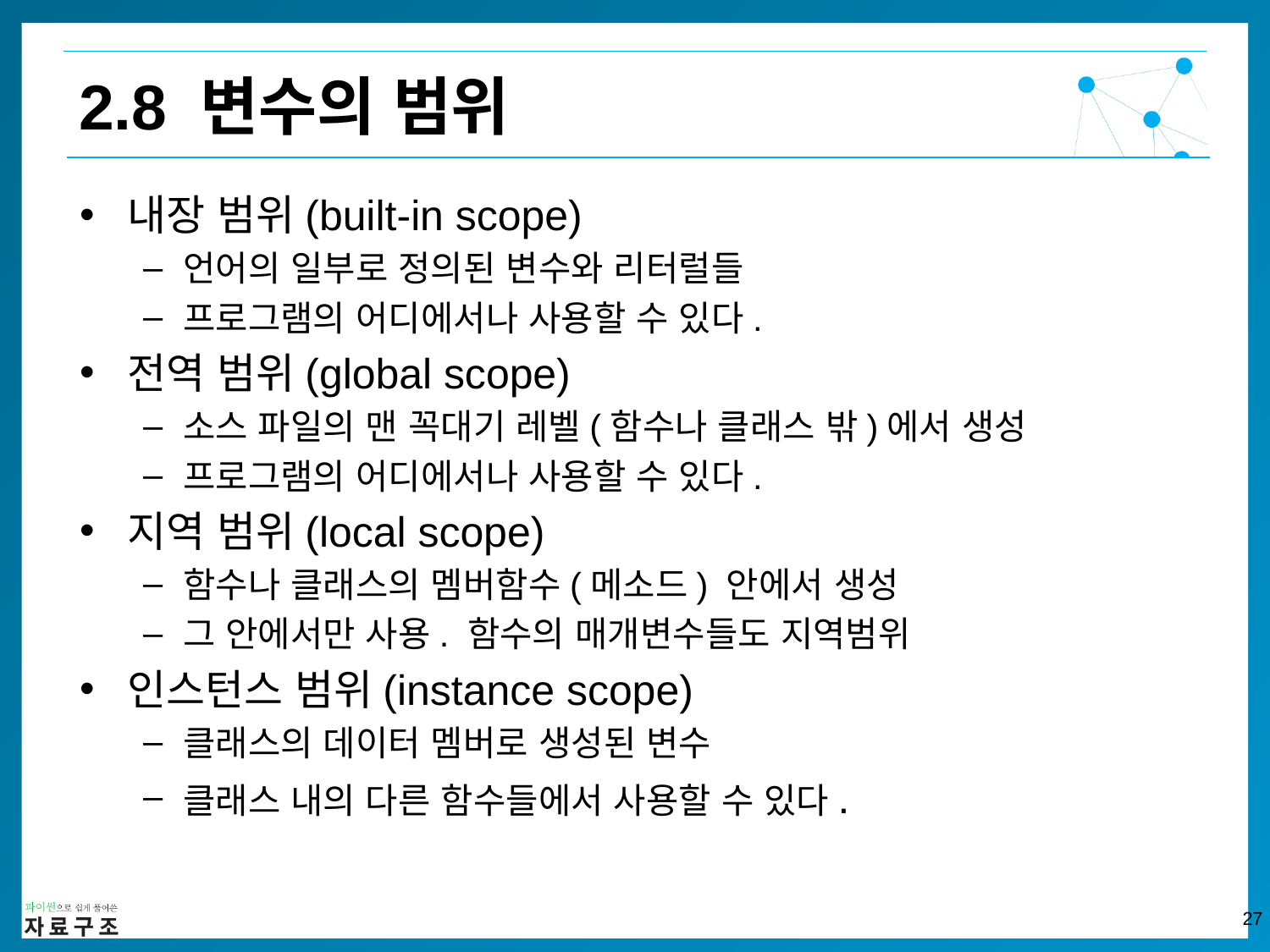

2.8 변수의 범위
내장 범위(built-in scope)
언어의 일부로 정의된 변수와 리터럴들
프로그램의 어디에서나 사용할 수 있다.
전역 범위(global scope)
소스 파일의 맨 꼭대기 레벨(함수나 클래스 밖)에서 생성
프로그램의 어디에서나 사용할 수 있다.
지역 범위(local scope)
함수나 클래스의 멤버함수(메소드) 안에서 생성
그 안에서만 사용. 함수의 매개변수들도 지역범위
인스턴스 범위(instance scope)
클래스의 데이터 멤버로 생성된 변수
클래스 내의 다른 함수들에서 사용할 수 있다.